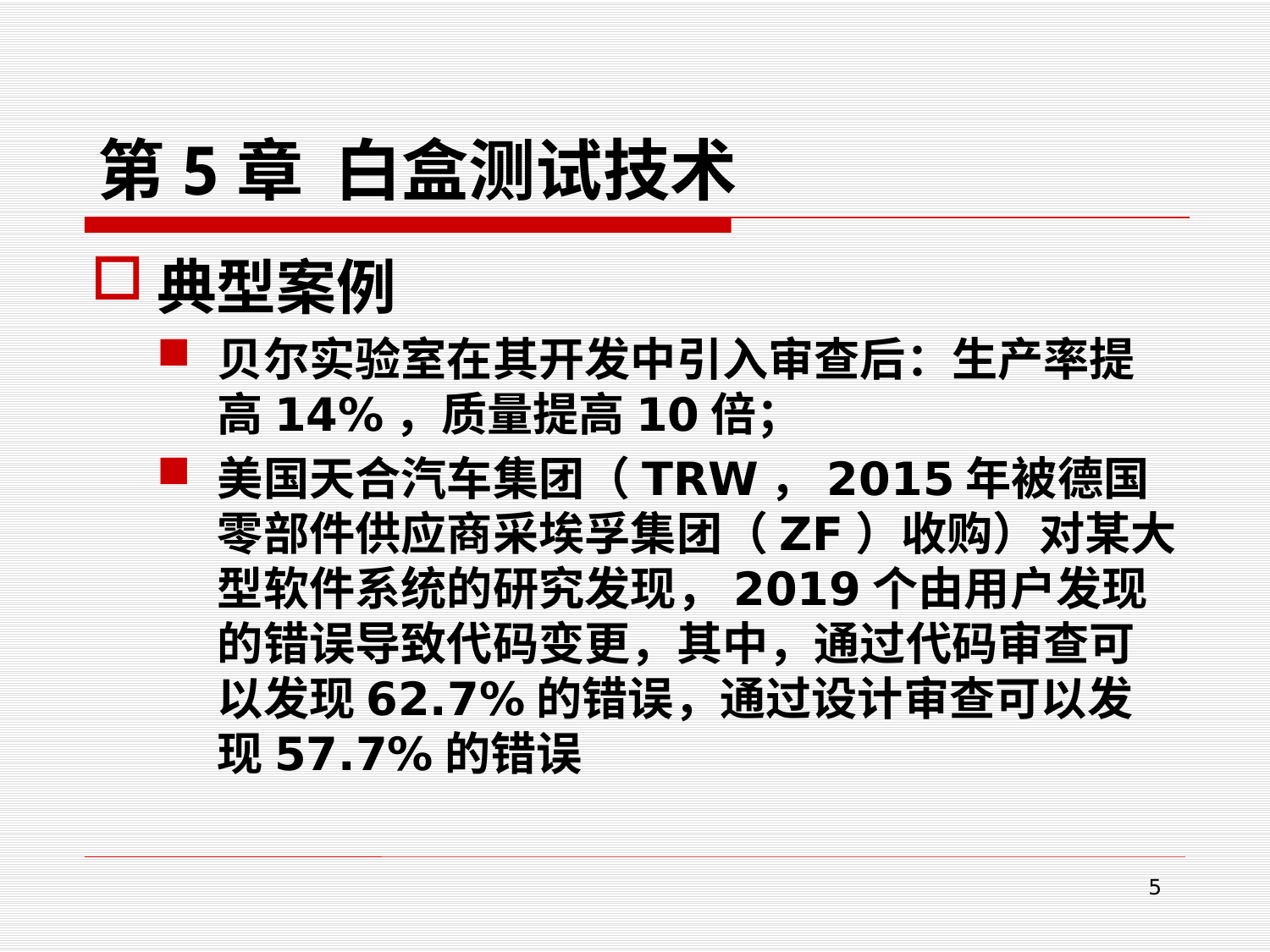

第5章  白盒测试技术
典型案例
贝尔实验室在其开发中引入审查后：生产率提高14%，质量提高10倍；
美国天合汽车集团（TRW，2015年被德国零部件供应商采埃孚集团（ZF）收购）对某大型软件系统的研究发现，2019个由用户发现的错误导致代码变更，其中，通过代码审查可以发现62.7%的错误，通过设计审查可以发现57.7%的错误

5